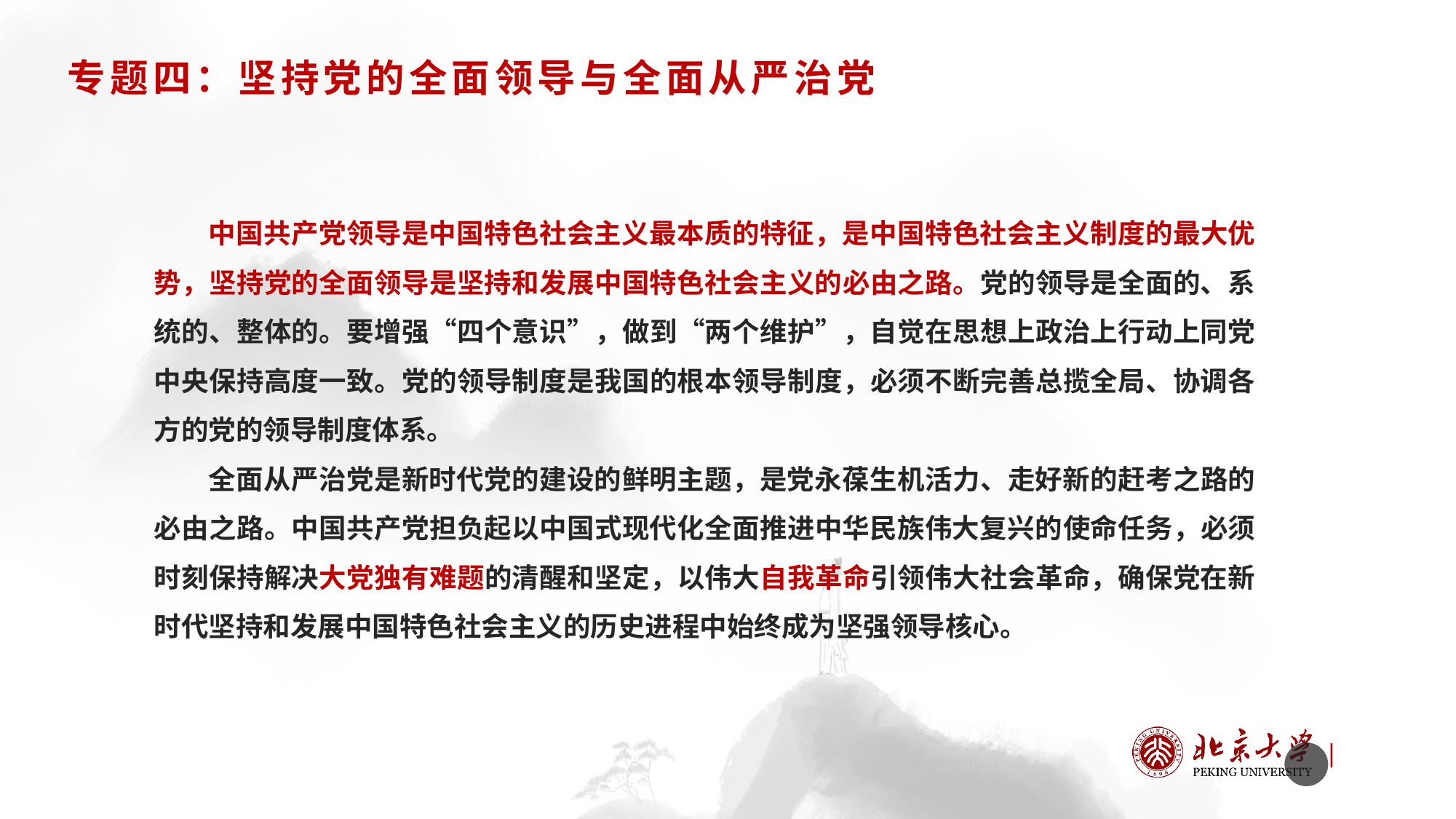

专题四：坚持党的全面领导与全面从严治党

中国共产党领导是中国特色社会主义最本质的特征，是中国特色社会主义制度的最大优势，坚持党的全面领导是坚持和发展中国特色社会主义的必由之路。党的领导是全面的、系统的、整体的。要增强“四个意识”，做到“两个维护”，自觉在思想上政治上行动上同党中央保持高度一致。党的领导制度是我国的根本领导制度，必须不断完善总揽全局、协调各方的党的领导制度体系。
全面从严治党是新时代党的建设的鲜明主题，是党永葆生机活力、走好新的赶考之路的必由之路。中国共产党担负起以中国式现代化全面推进中华民族伟大复兴的使命任务，必须时刻保持解决大党独有难题的清醒和坚定，以伟大自我革命引领伟大社会革命，确保党在新时代坚持和发展中国特色社会主义的历史进程中始终成为坚强领导核心。
20